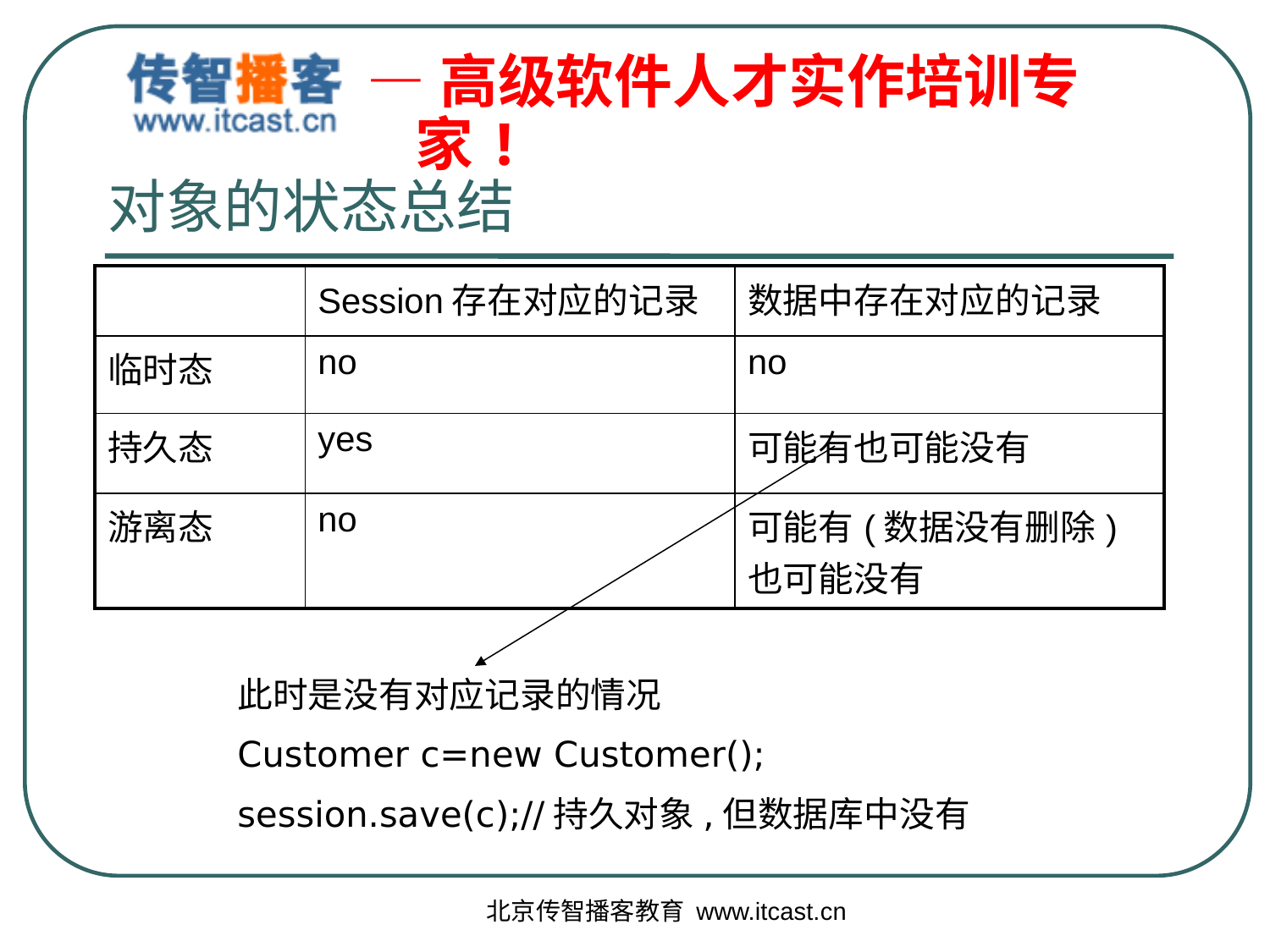

# 对象的状态总结
|  | Session存在对应的记录 | 数据中存在对应的记录 |
| --- | --- | --- |
| 临时态 | no | no |
| 持久态 | yes | 可能有也可能没有 |
| 游离态 | no | 可能有(数据没有删除)也可能没有 |

此时是没有对应记录的情况
Customer c=new Customer();
session.save(c);//持久对象,但数据库中没有
北京传智播客教育 www.itcast.cn